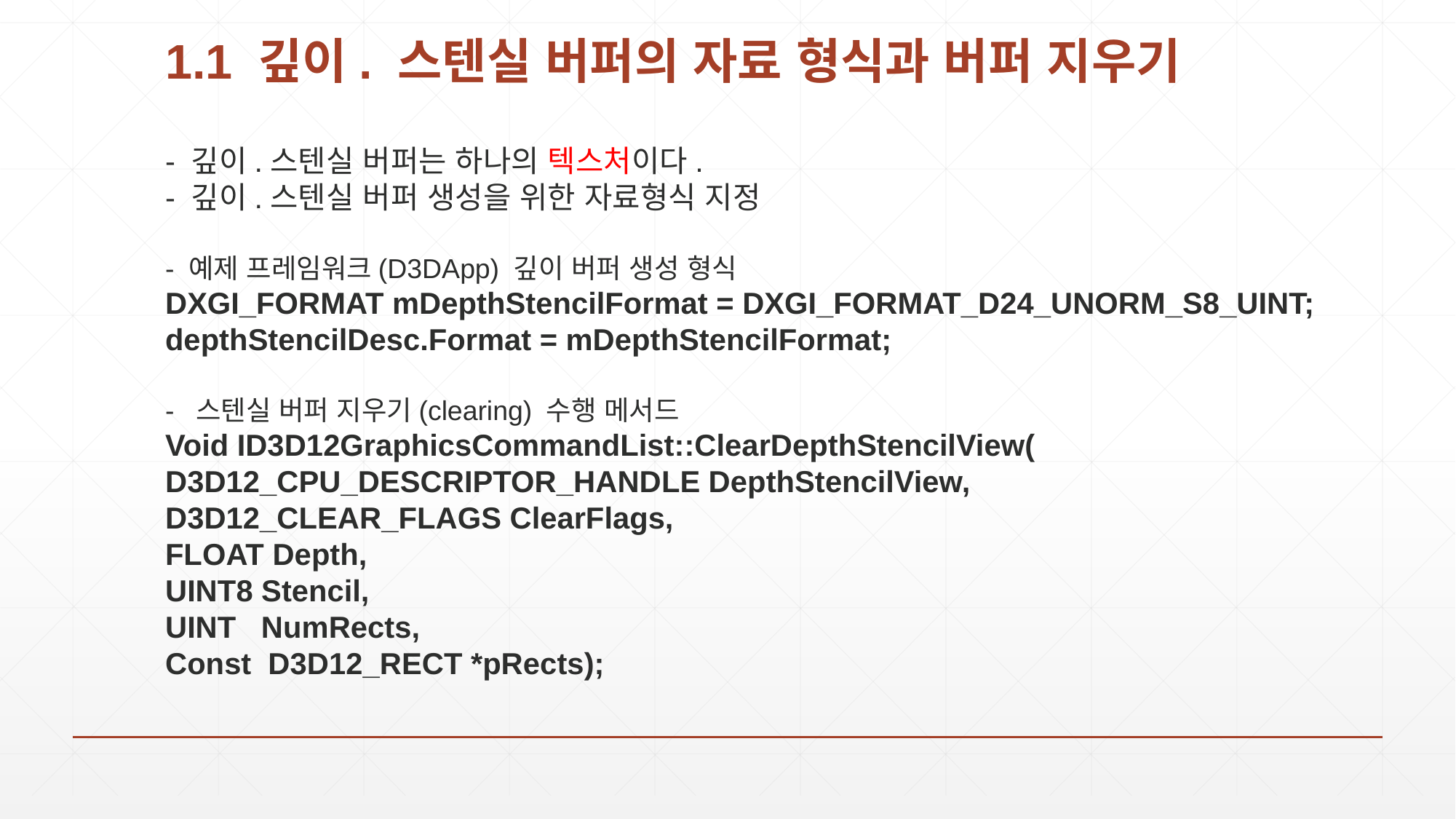

# 1.1 깊이. 스텐실 버퍼의 자료 형식과 버퍼 지우기
- 깊이.스텐실 버퍼는 하나의 텍스처이다.
- 깊이.스텐실 버퍼 생성을 위한 자료형식 지정

- 예제 프레임워크(D3DApp) 깊이 버퍼 생성 형식
DXGI_FORMAT mDepthStencilFormat = DXGI_FORMAT_D24_UNORM_S8_UINT;
depthStencilDesc.Format = mDepthStencilFormat;

-  스텐실 버퍼 지우기(clearing) 수행 메서드
Void ID3D12GraphicsCommandList::ClearDepthStencilView(
D3D12_CPU_DESCRIPTOR_HANDLE DepthStencilView,
D3D12_CLEAR_FLAGS ClearFlags,
FLOAT Depth,
UINT8 Stencil,
UINT   NumRects,
Const  D3D12_RECT *pRects);